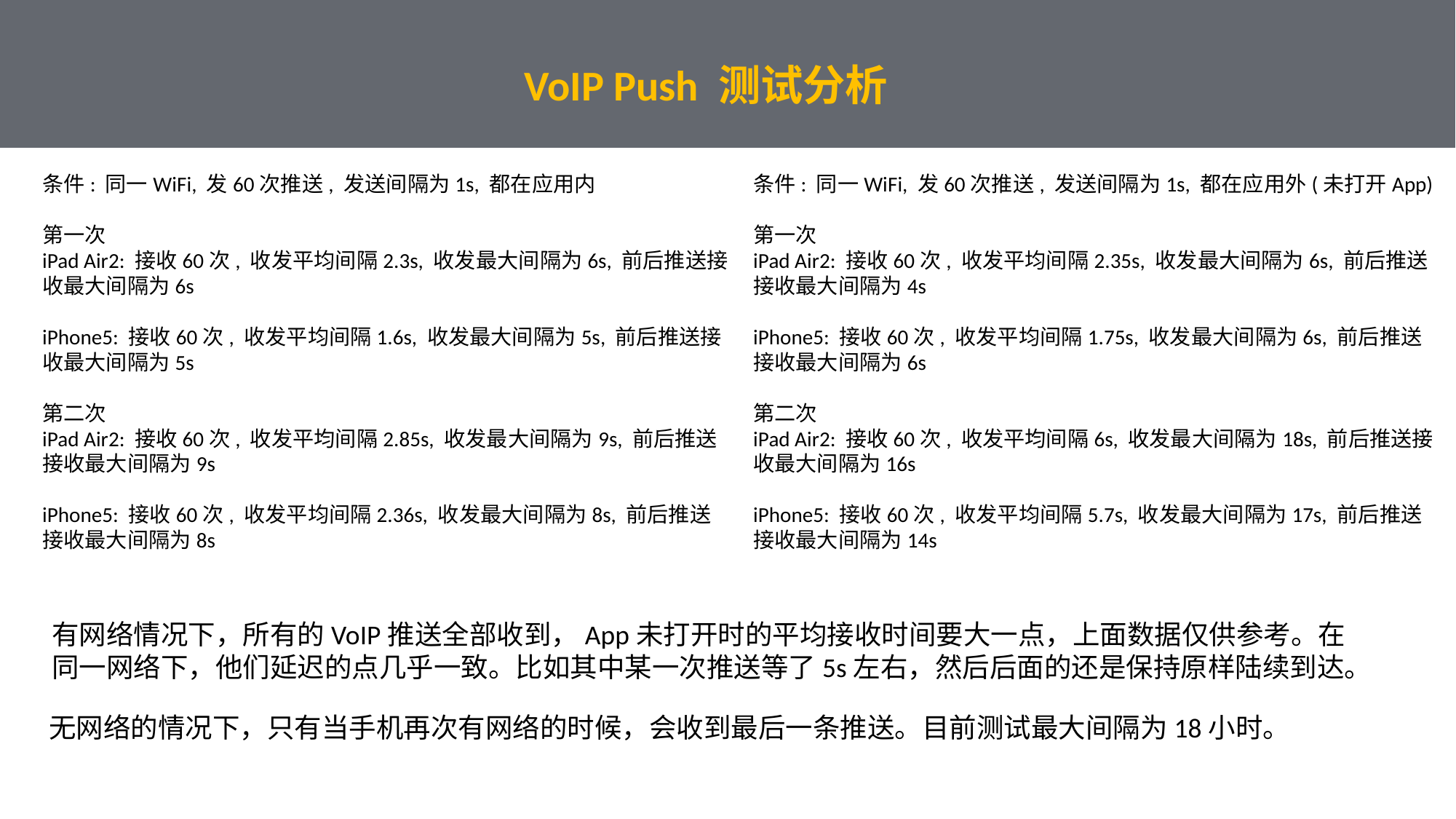

VoIP Push 测试分析
条件: 同一WiFi, 发60次推送, 发送间隔为1s, 都在应用外(未打开App)

第一次
iPad Air2: 接收60次, 收发平均间隔2.35s, 收发最大间隔为6s, 前后推送接收最大间隔为4s

iPhone5: 接收60次, 收发平均间隔1.75s, 收发最大间隔为6s, 前后推送接收最大间隔为6s

第二次
iPad Air2: 接收60次, 收发平均间隔6s, 收发最大间隔为18s, 前后推送接收最大间隔为16s

iPhone5: 接收60次, 收发平均间隔5.7s, 收发最大间隔为17s, 前后推送接收最大间隔为14s
条件: 同一WiFi, 发60次推送, 发送间隔为1s, 都在应用内

第一次
iPad Air2: 接收60次, 收发平均间隔2.3s, 收发最大间隔为6s, 前后推送接收最大间隔为6s

iPhone5: 接收60次, 收发平均间隔1.6s, 收发最大间隔为5s, 前后推送接收最大间隔为5s

第二次
iPad Air2: 接收60次, 收发平均间隔2.85s, 收发最大间隔为9s, 前后推送接收最大间隔为9s

iPhone5: 接收60次, 收发平均间隔2.36s, 收发最大间隔为8s, 前后推送接收最大间隔为8s
有网络情况下，所有的VoIP推送全部收到，App未打开时的平均接收时间要大一点，上面数据仅供参考。在同一网络下，他们延迟的点几乎一致。比如其中某一次推送等了5s左右，然后后面的还是保持原样陆续到达。
无网络的情况下，只有当手机再次有网络的时候，会收到最后一条推送。目前测试最大间隔为18小时。